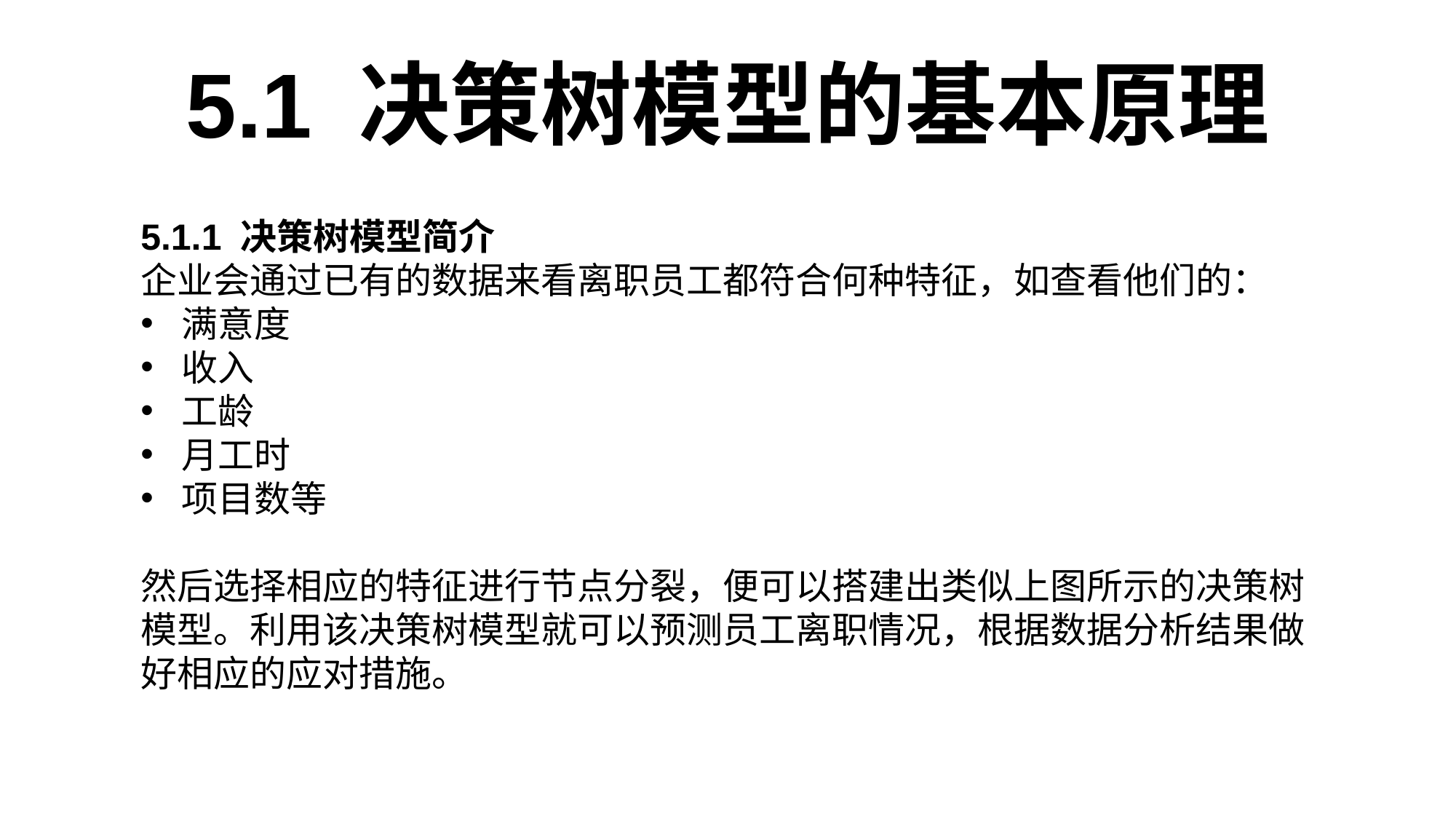

5.1 决策树模型的基本原理
5.1.1 决策树模型简介
企业会通过已有的数据来看离职员工都符合何种特征，如查看他们的：
满意度
收入
工龄
月工时
项目数等

然后选择相应的特征进行节点分裂，便可以搭建出类似上图所示的决策树模型。利用该决策树模型就可以预测员工离职情况，根据数据分析结果做好相应的应对措施。